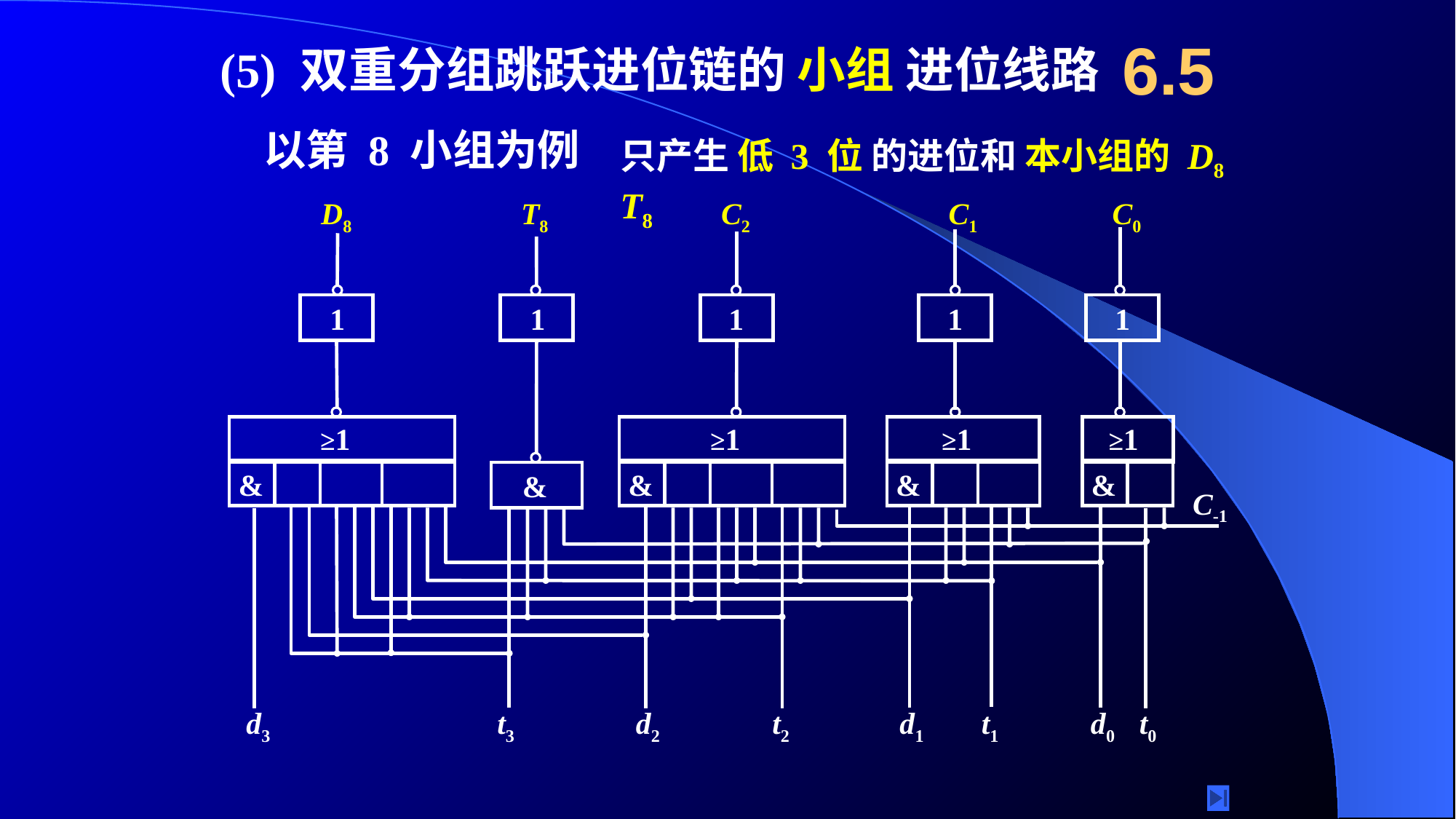

6.5
(5) 双重分组跳跃进位链的 小组 进位线路
只产生 低 3 位 的进位和 本小组的 D8 T8
以第 8 小组为例
D8
T8
C2
C1
C0

 1

 1

 1

 1

 1

≥1

&

≥1

&

≥1

&

≥1

&

 &
C-1

d3
t3
d2
t2
d1
t1
d0
t0